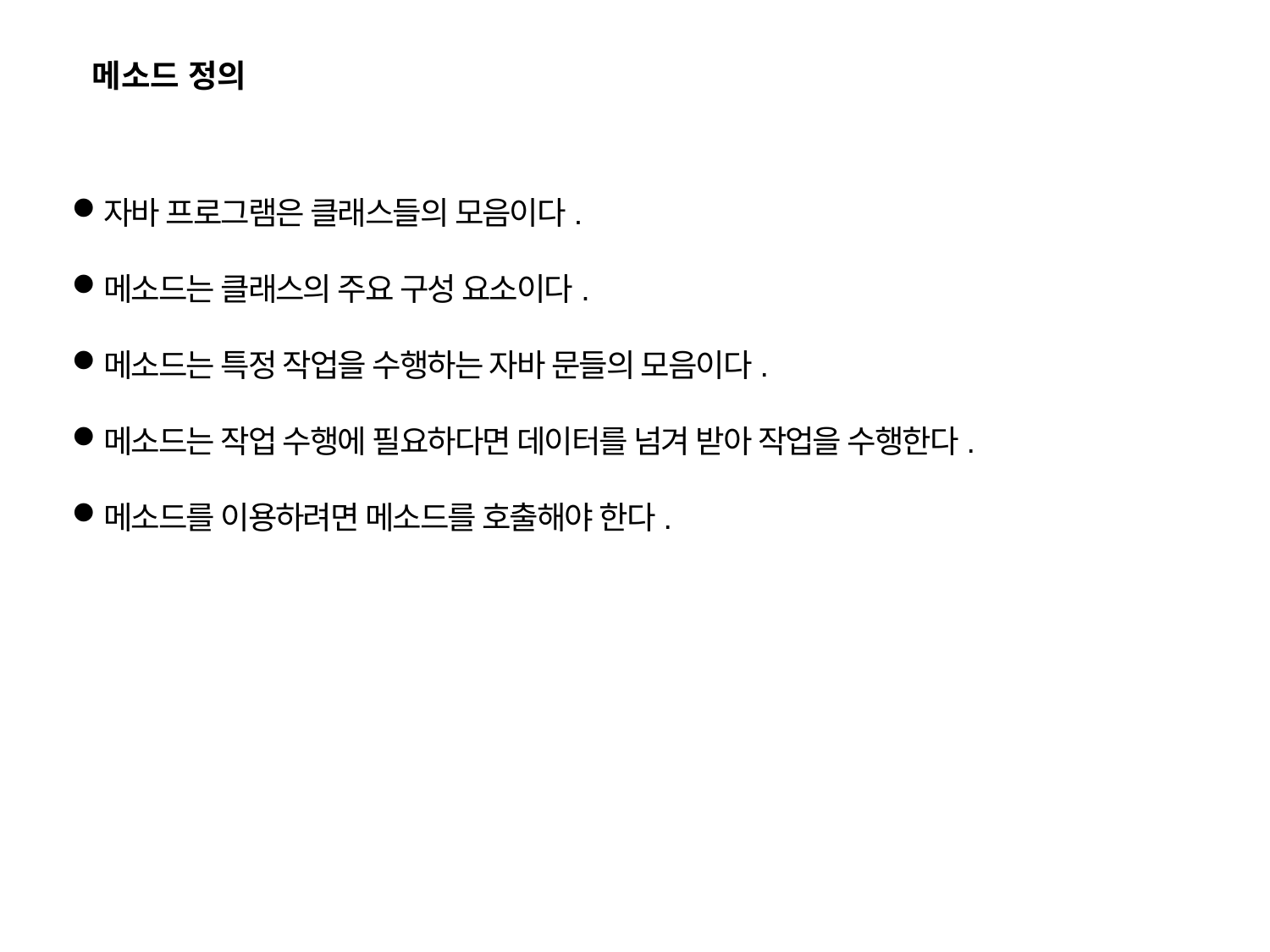

메소드 정의

자바 프로그램은 클래스들의 모음이다.

메소드는 클래스의 주요 구성 요소이다.

메소드는 특정 작업을 수행하는 자바 문들의 모음이다.

메소드는 작업 수행에 필요하다면 데이터를 넘겨 받아 작업을 수행한다.

메소드를 이용하려면 메소드를 호출해야 한다.